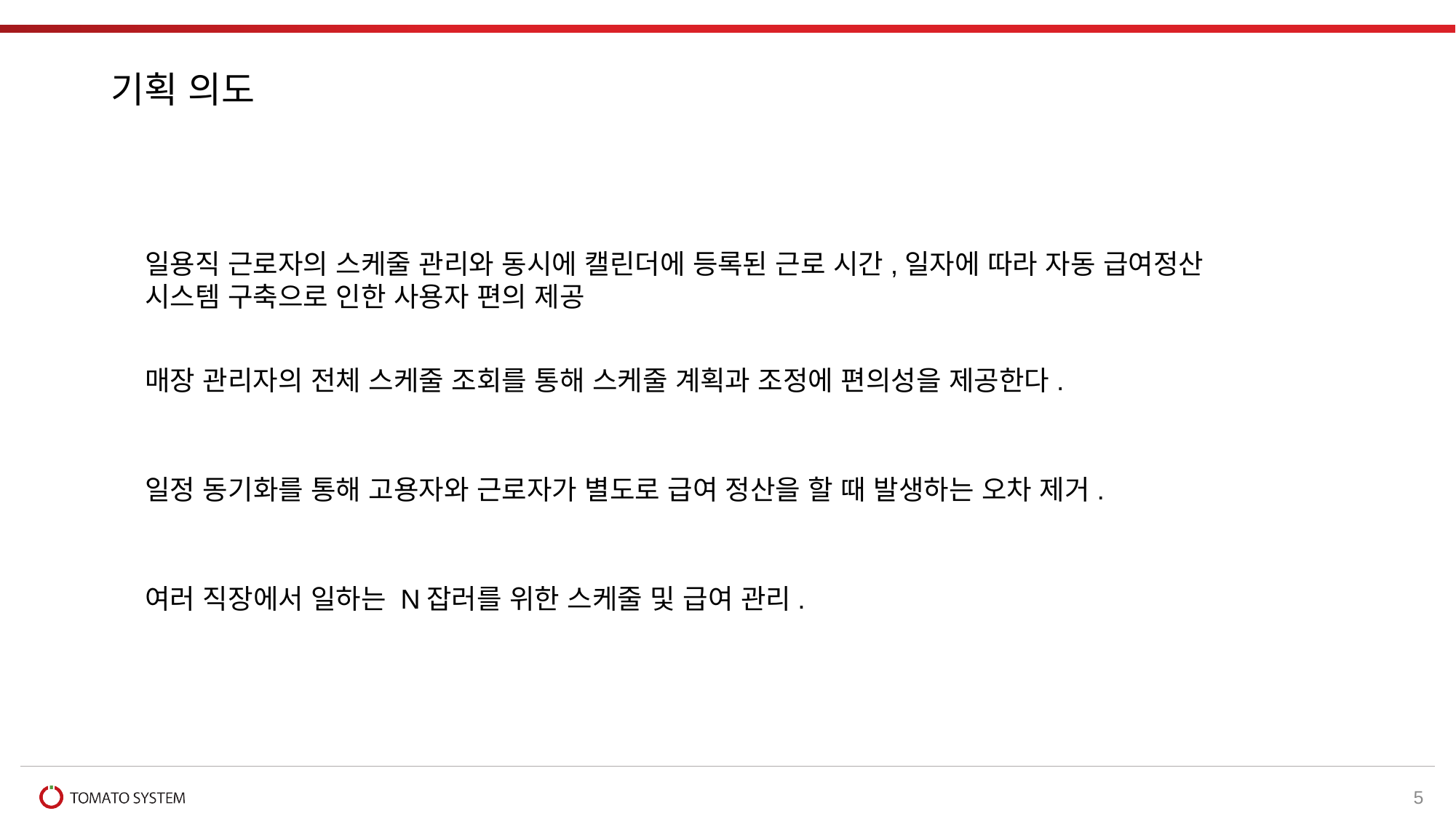

# 기획 의도
일용직 근로자의 스케줄 관리와 동시에 캘린더에 등록된 근로 시간,일자에 따라 자동 급여정산 시스템 구축으로 인한 사용자 편의 제공
매장 관리자의 전체 스케줄 조회를 통해 스케줄 계획과 조정에 편의성을 제공한다.
일정 동기화를 통해 고용자와 근로자가 별도로 급여 정산을 할 때 발생하는 오차 제거.
여러 직장에서 일하는 N잡러를 위한 스케줄 및 급여 관리.
5